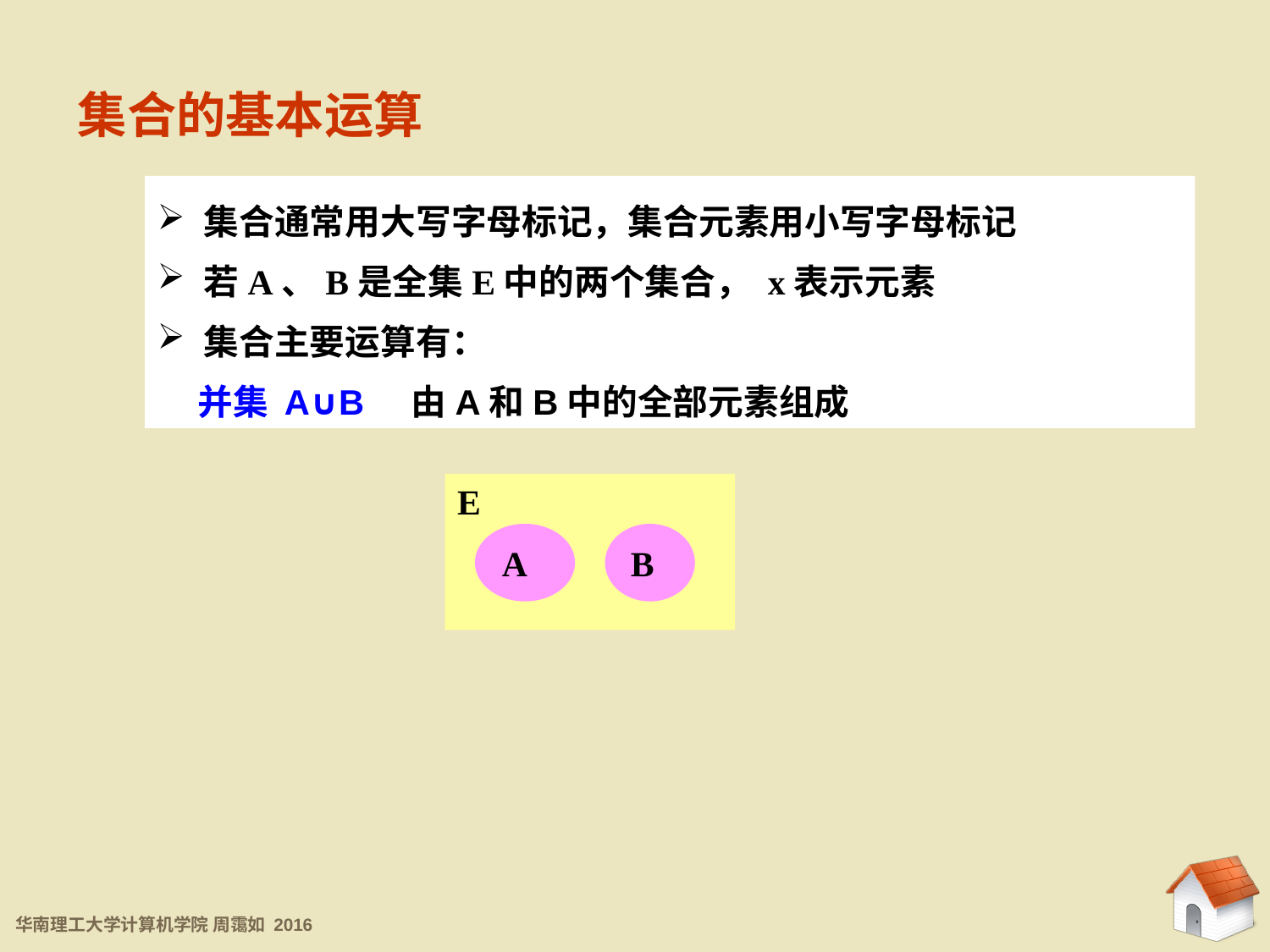

集合的基本运算
 集合通常用大写字母标记，集合元素用小写字母标记
 若A、B是全集E中的两个集合， x表示元素
 集合主要运算有：
    并集	A∪B	由A和B中的全部元素组成
E

A
B